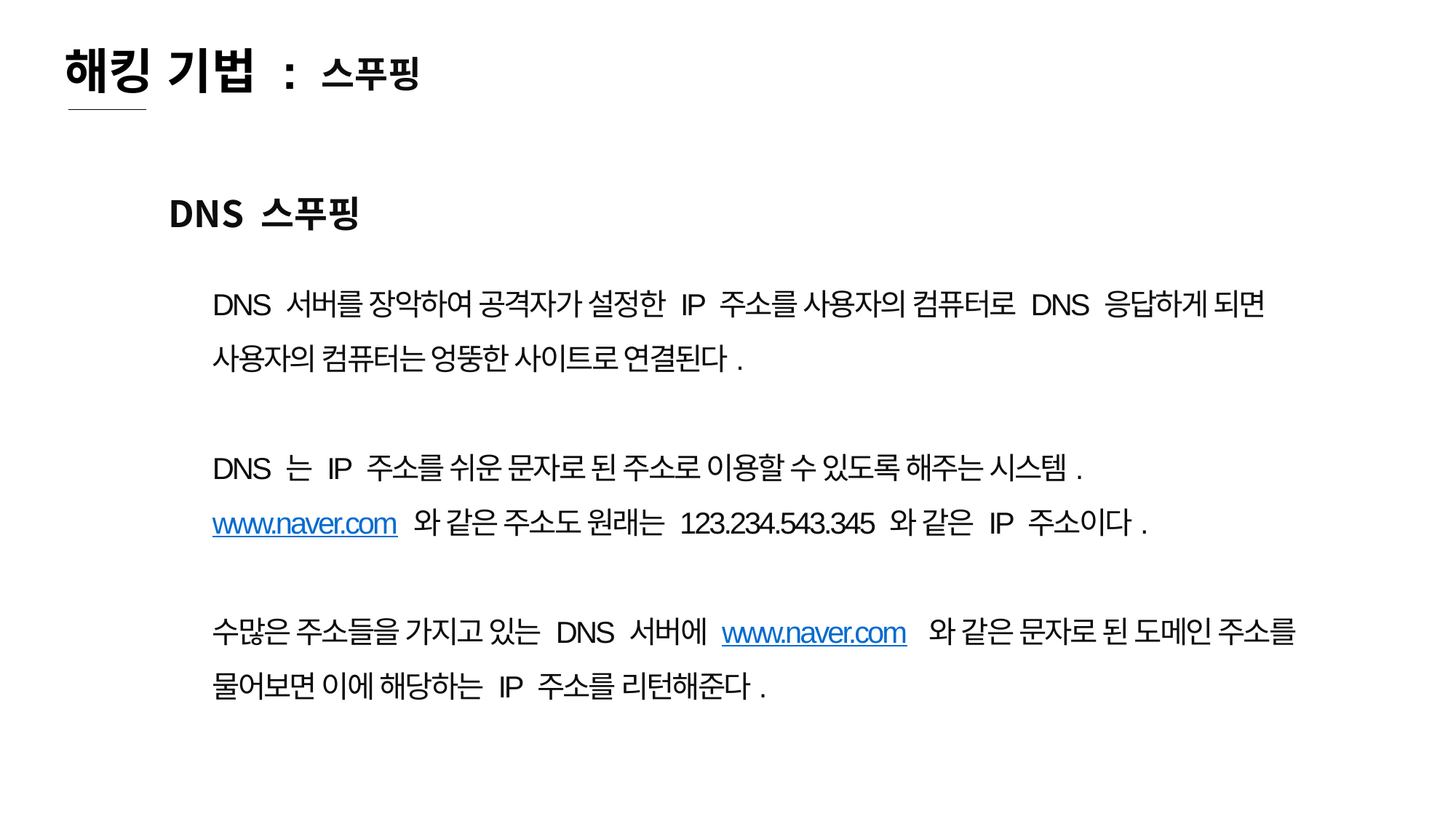

해킹 기법 :
스푸핑
DNS 스푸핑
DNS 서버를 장악하여 공격자가 설정한 IP 주소를 사용자의 컴퓨터로 DNS 응답하게 되면 사용자의 컴퓨터는 엉뚱한 사이트로 연결된다.

DNS 는 IP 주소를 쉬운 문자로 된 주소로 이용할 수 있도록 해주는 시스템.
www.naver.com 와 같은 주소도 원래는 123.234.543.345 와 같은 IP 주소이다.

수많은 주소들을 가지고 있는 DNS 서버에 www.naver.com  와 같은 문자로 된 도메인 주소를 물어보면 이에 해당하는 IP 주소를 리턴해준다.